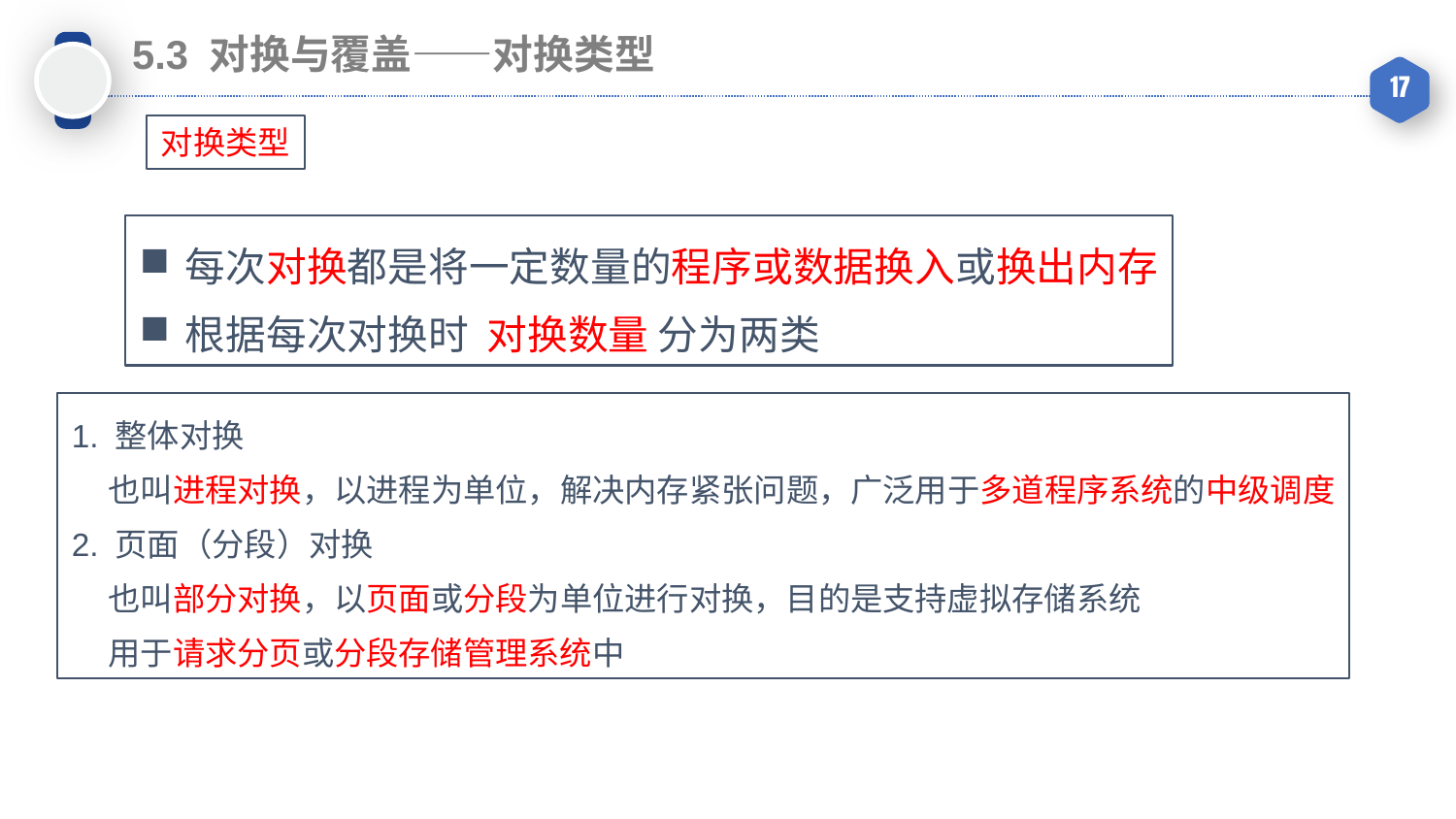

5.3 对换与覆盖——对换类型
对换类型
每次对换都是将一定数量的程序或数据换入或换出内存
根据每次对换时  对换数量 分为两类
1. 整体对换
    也叫进程对换，以进程为单位，解决内存紧张问题，广泛用于多道程序系统的中级调度
2. 页面（分段）对换
    也叫部分对换，以页面或分段为单位进行对换，目的是支持虚拟存储系统
    用于请求分页或分段存储管理系统中